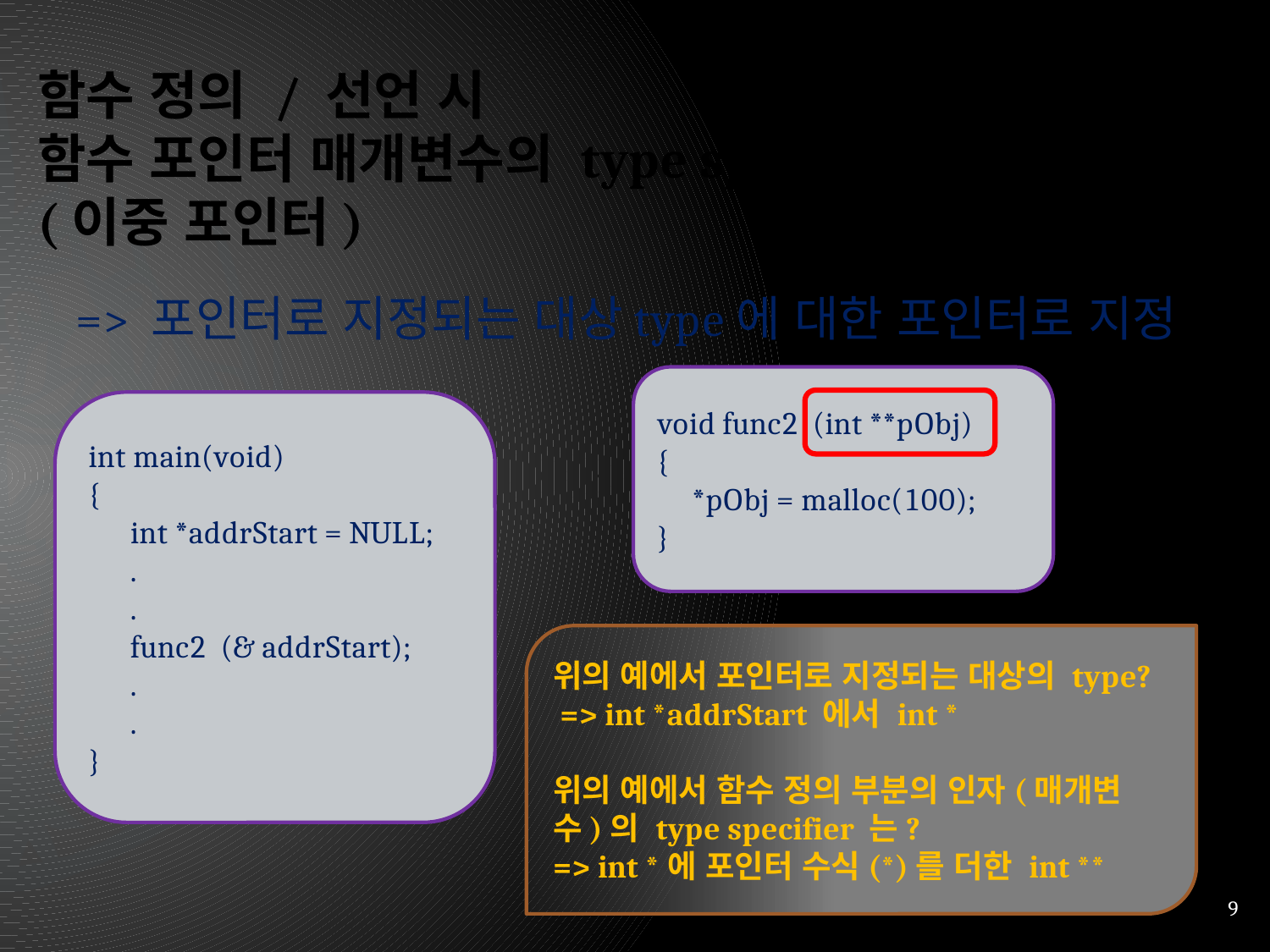

# 함수 정의 / 선언 시 함수 포인터 매개변수의 type specifier는 어떻게? (이중 포인터)
=> 포인터로 지정되는 대상type에 대한 포인터로 지정
void func2  (int **pObj)
{
     *pObj = malloc(100);
}

int main(void)
{
      int *addrStart = NULL;
      .
      .
      func2  (& addrStart);
      .
      .
}
위의 예에서 포인터로 지정되는 대상의 type?
 => int *addrStart 에서 int *

위의 예에서 함수 정의 부분의 인자(매개변수)의 type specifier 는?
=> int *에 포인터 수식(*)를 더한 int **

9